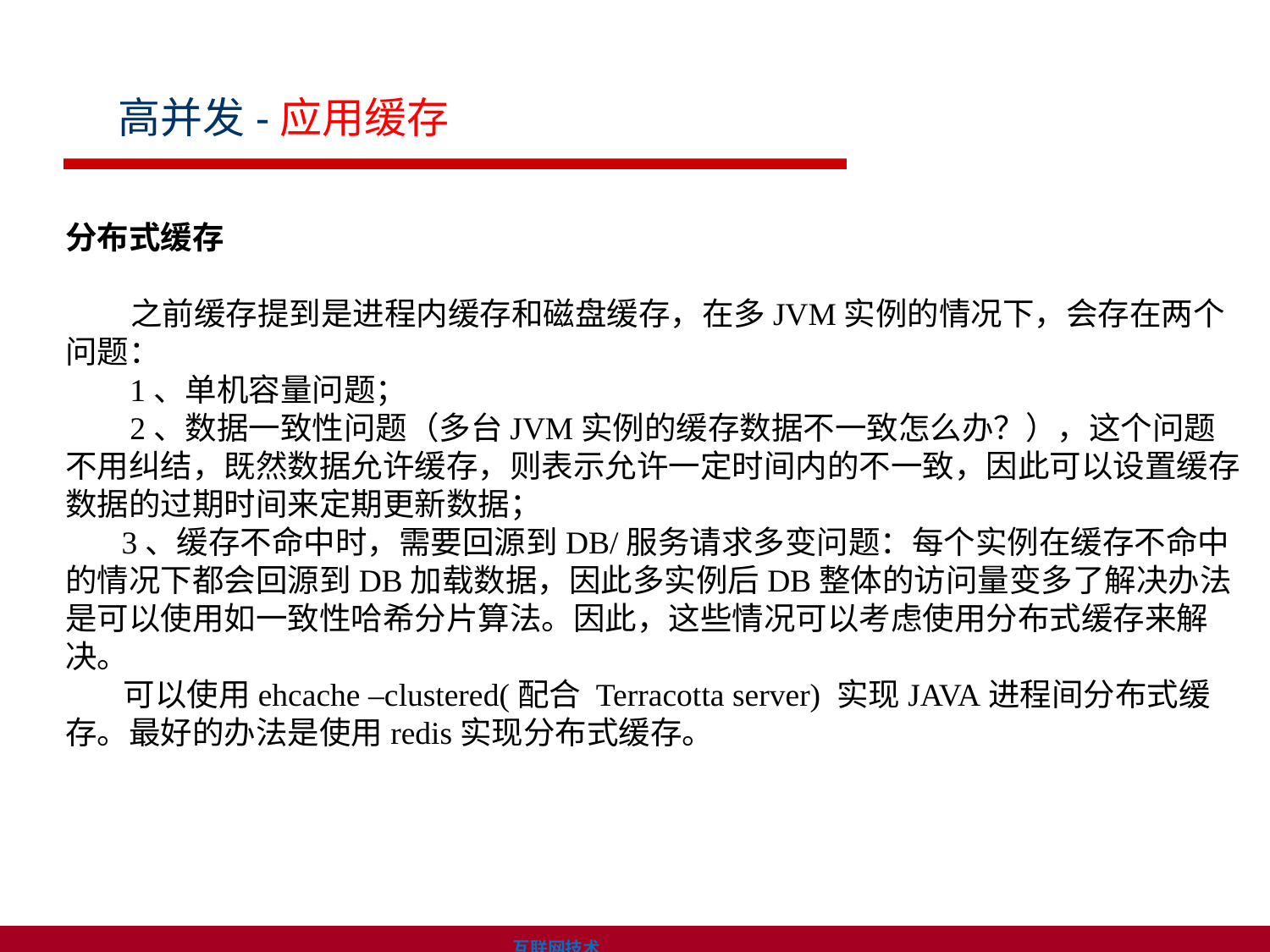

高并发-应用缓存
分布式缓存

        之前缓存提到是进程内缓存和磁盘缓存，在多JVM实例的情况下，会存在两个问题：
        1、单机容量问题；
        2、数据一致性问题（多台JVM实例的缓存数据不一致怎么办？），这个问题不用纠结，既然数据允许缓存，则表示允许一定时间内的不一致，因此可以设置缓存数据的过期时间来定期更新数据；
       3、缓存不命中时，需要回源到DB/服务请求多变问题：每个实例在缓存不命中的情况下都会回源到DB加载数据，因此多实例后DB整体的访问量变多了解决办法是可以使用如一致性哈希分片算法。因此，这些情况可以考虑使用分布式缓存来解决。
       可以使用ehcache –clustered(配合 Terracotta server) 实现JAVA进程间分布式缓存。最好的办法是使用redis实现分布式缓存。